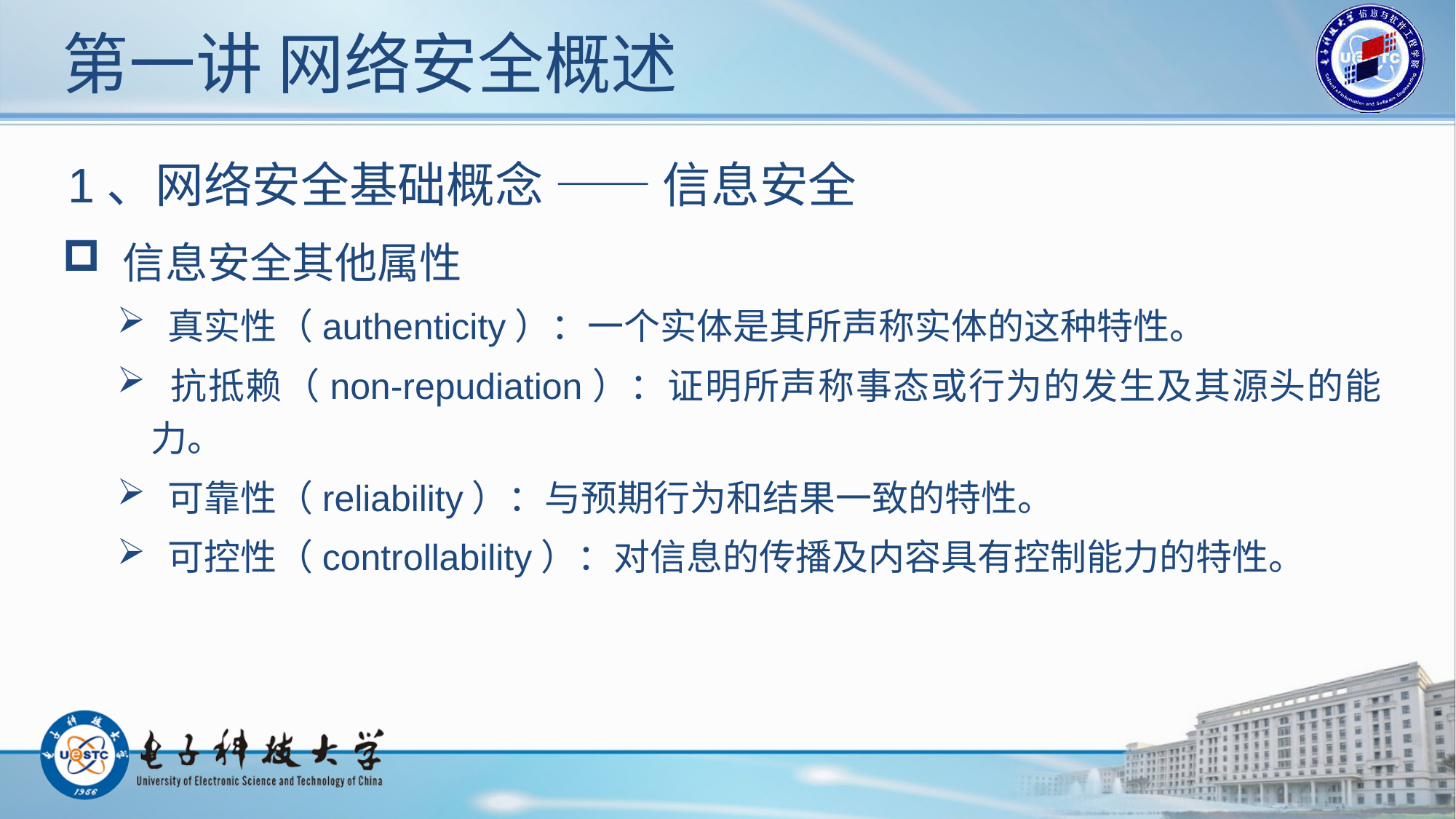

# 第一讲 网络安全概述
1、网络安全基础概念 —— 信息安全
 信息安全其他属性
 真实性（authenticity）：一个实体是其所声称实体的这种特性。
 抗抵赖（non-repudiation）：证明所声称事态或行为的发生及其源头的能力。
 可靠性（reliability）：与预期行为和结果一致的特性。
 可控性（controllability）：对信息的传播及内容具有控制能力的特性。